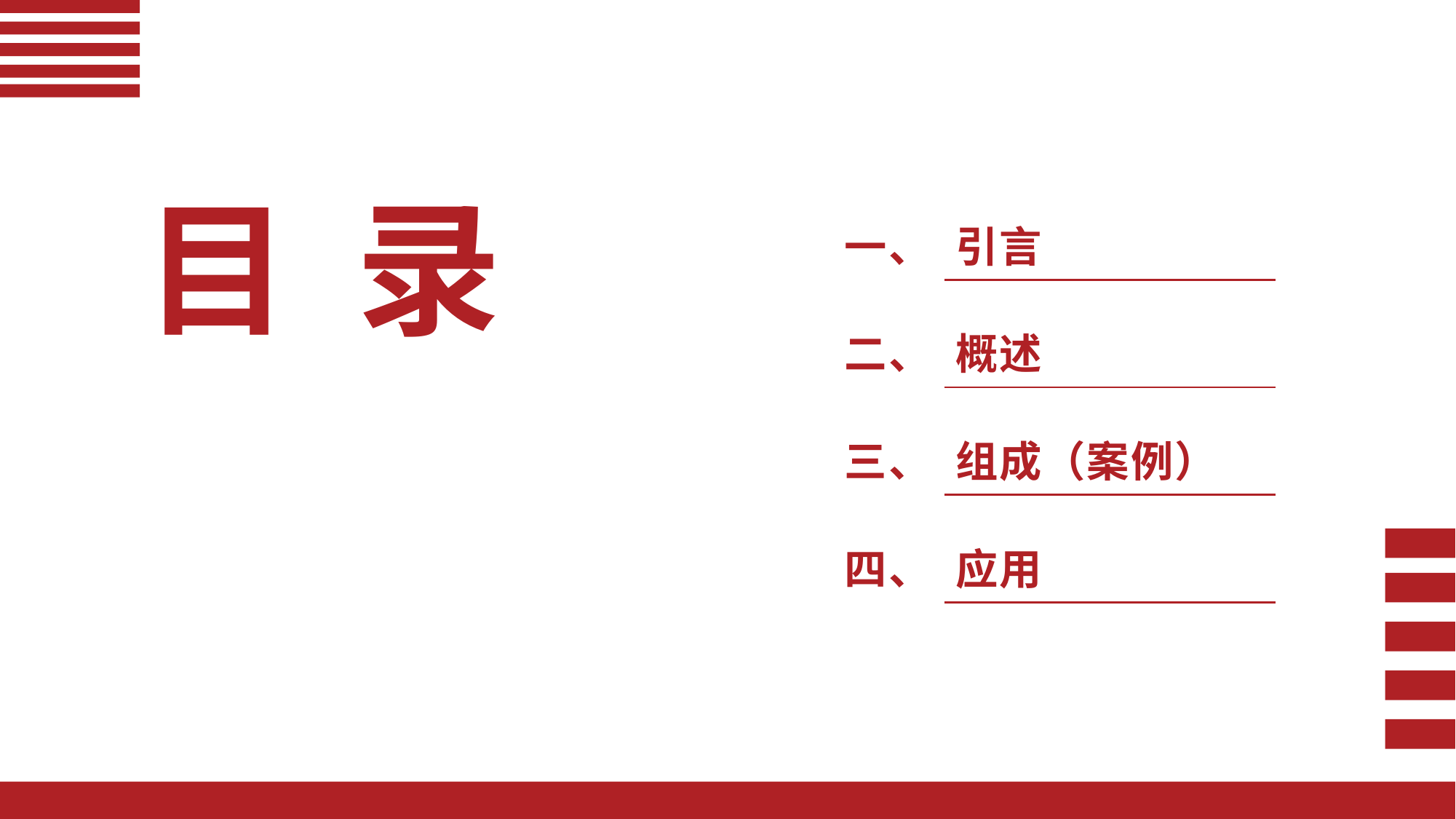

| 一、 | 引言 |
| --- | --- |
| 二、 | 概述 |
| 三、 | 组成（案例） |
| 四、 | 应用 |
目  录